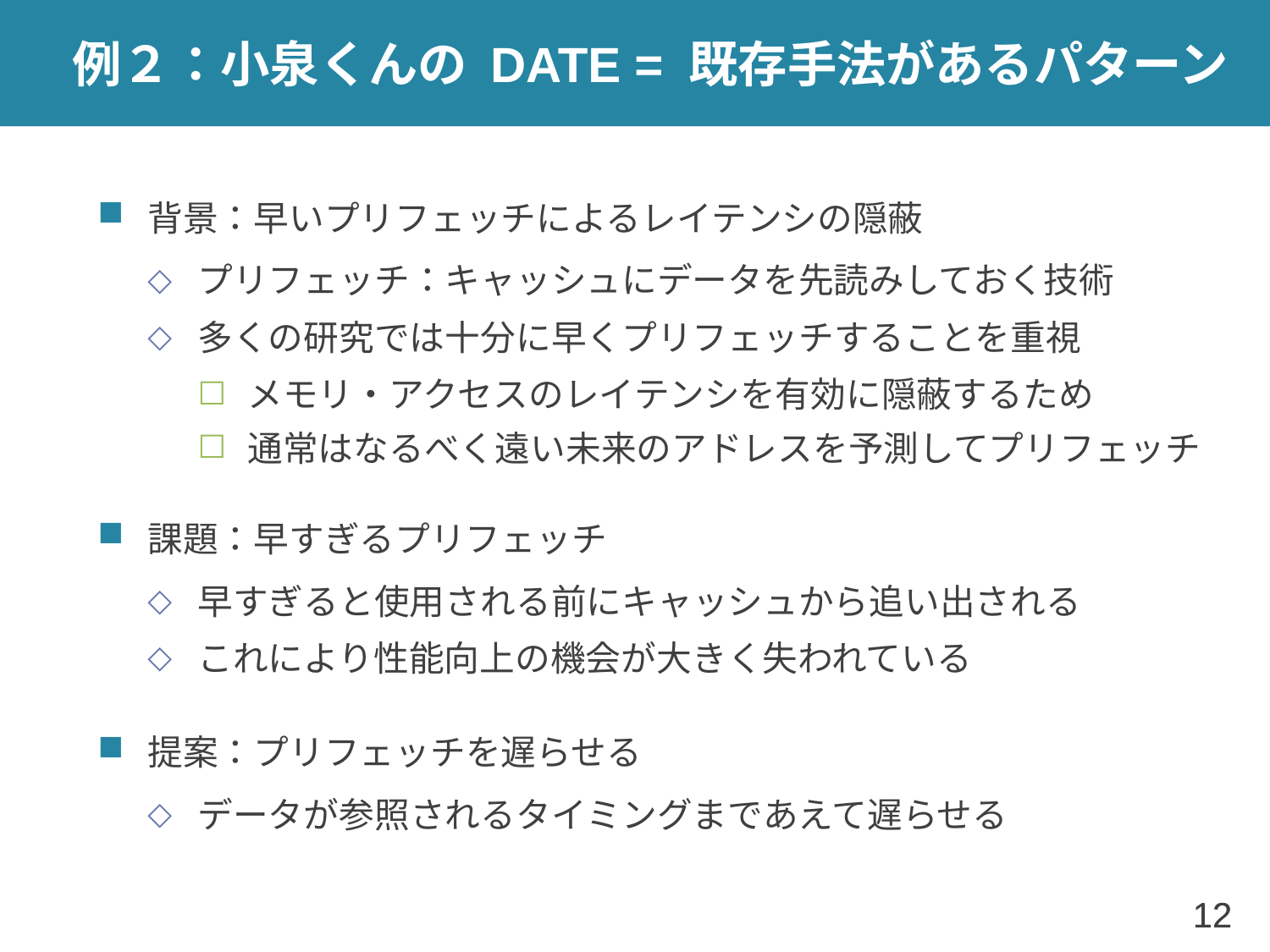

# 例２：小泉くんの DATE = 既存手法があるパターン
背景：早いプリフェッチによるレイテンシの隠蔽
プリフェッチ：キャッシュにデータを先読みしておく技術
多くの研究では十分に早くプリフェッチすることを重視
メモリ・アクセスのレイテンシを有効に隠蔽するため
通常はなるべく遠い未来のアドレスを予測してプリフェッチ
課題：早すぎるプリフェッチ
早すぎると使用される前にキャッシュから追い出される
これにより性能向上の機会が大きく失われている
提案：プリフェッチを遅らせる
データが参照されるタイミングまであえて遅らせる